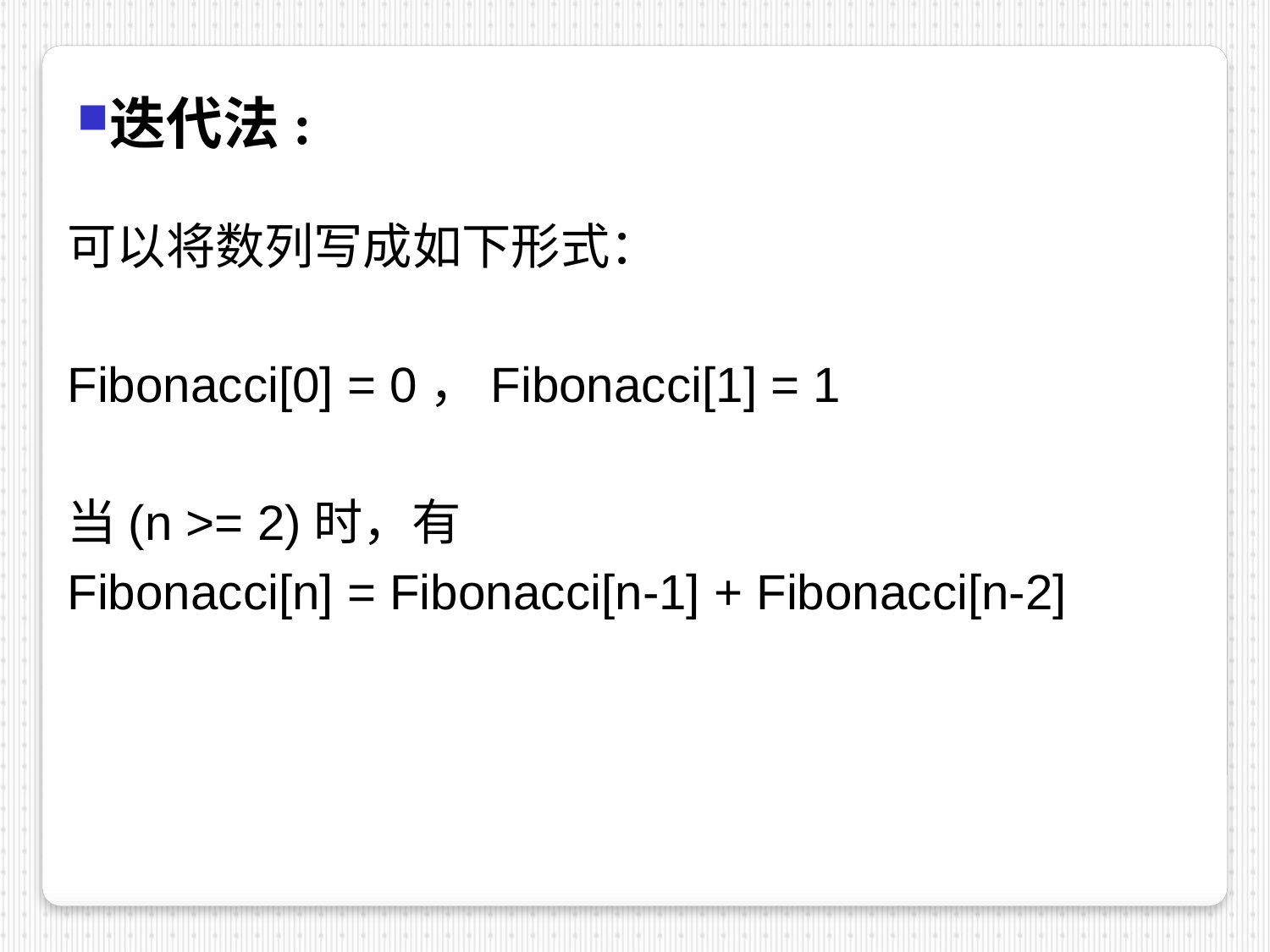

迭代法:

可以将数列写成如下形式：

Fibonacci[0] = 0，Fibonacci[1] = 1

当(n >= 2)时，有
Fibonacci[n] = Fibonacci[n-1] + Fibonacci[n-2]